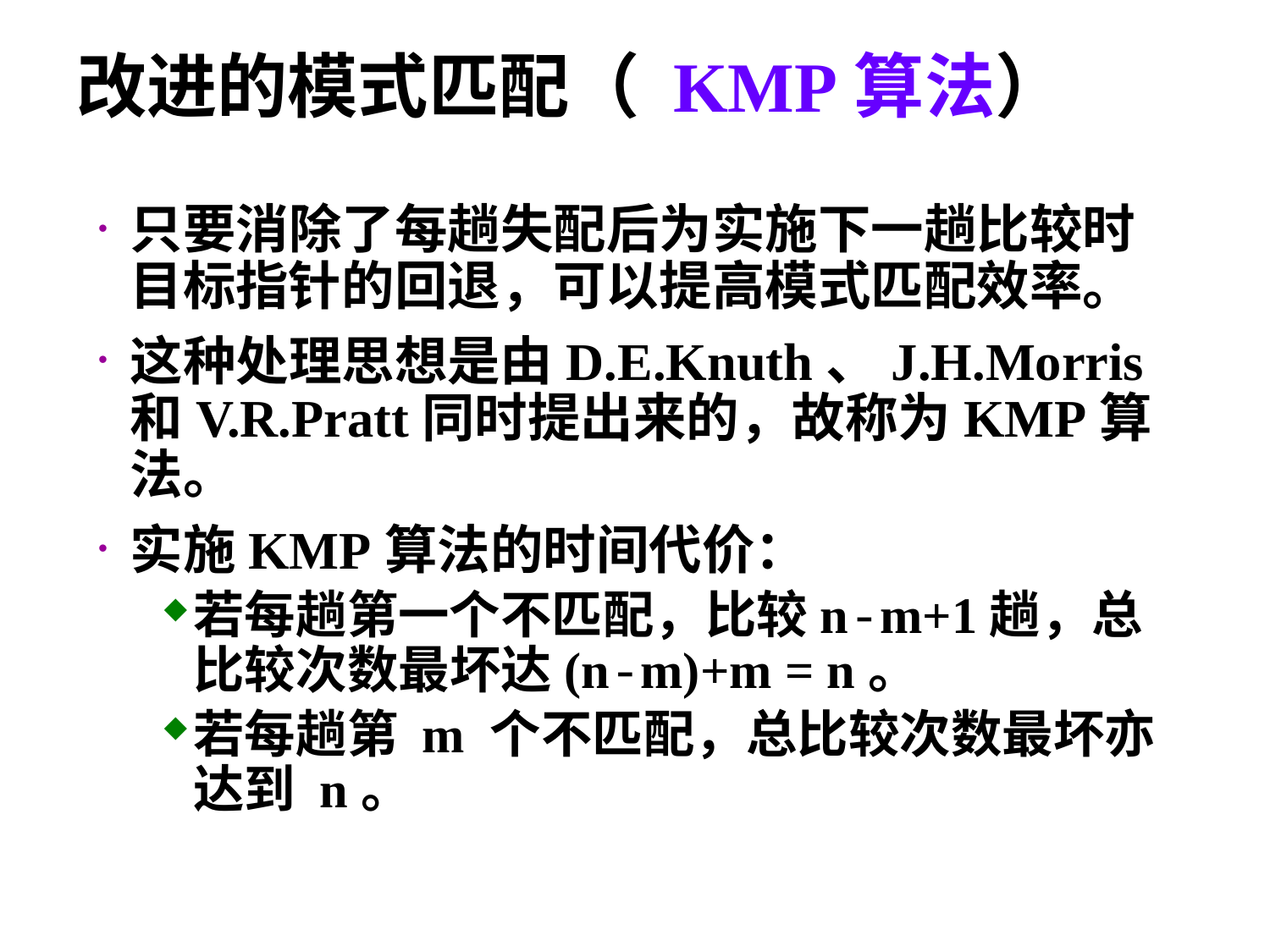

# 改进的模式匹配（ KMP算法）
只要消除了每趟失配后为实施下一趟比较时目标指针的回退，可以提高模式匹配效率。
这种处理思想是由D.E.Knuth、J.H.Morris和V.R.Pratt同时提出来的，故称为KMP算法。
实施KMP算法的时间代价：
若每趟第一个不匹配，比较n-m+1趟，总比较次数最坏达(n-m)+m = n。
若每趟第 m 个不匹配，总比较次数最坏亦达到 n。